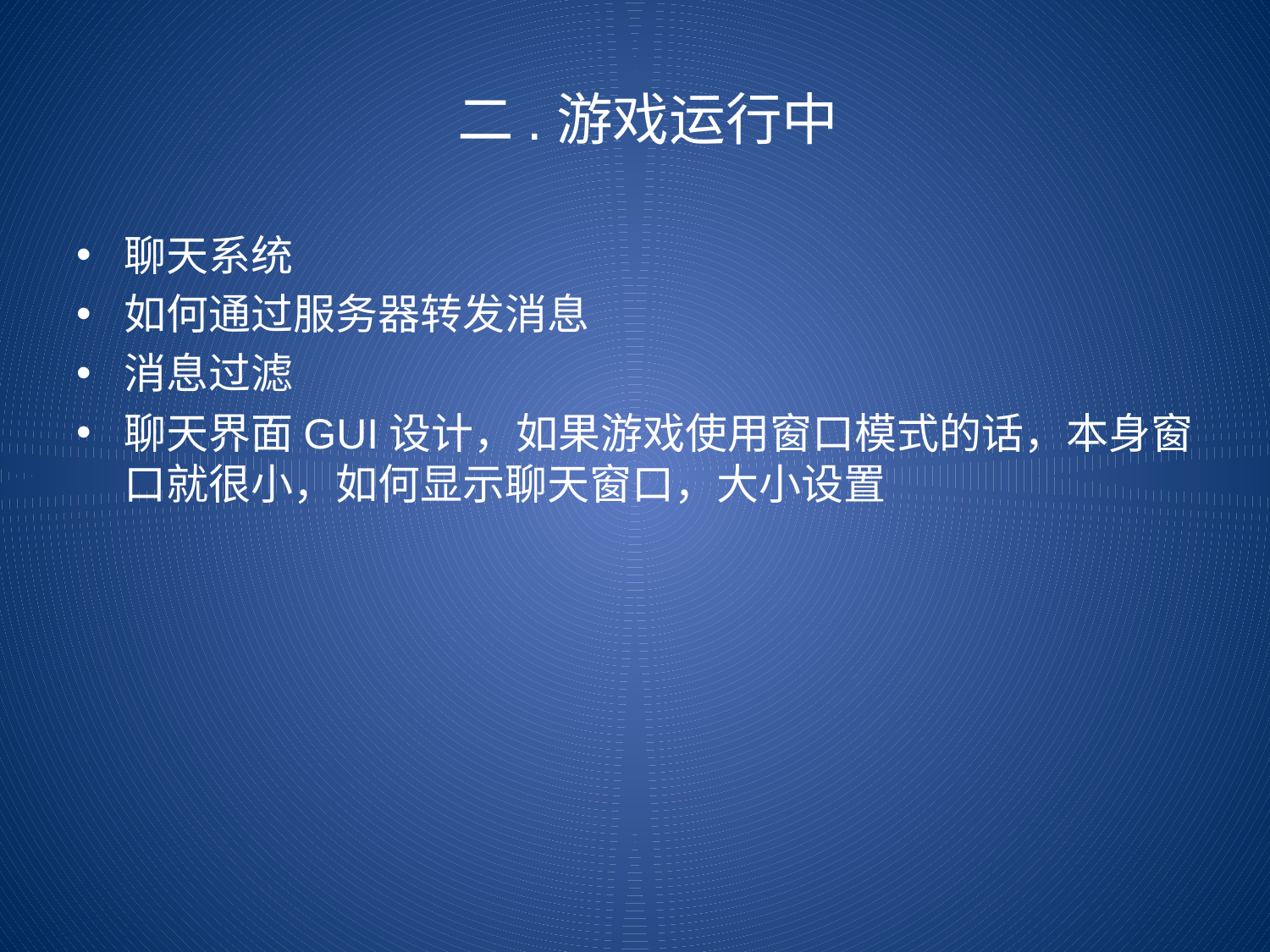

# 二.游戏运行中
聊天系统
如何通过服务器转发消息
消息过滤
聊天界面GUI设计，如果游戏使用窗口模式的话，本身窗口就很小，如何显示聊天窗口，大小设置